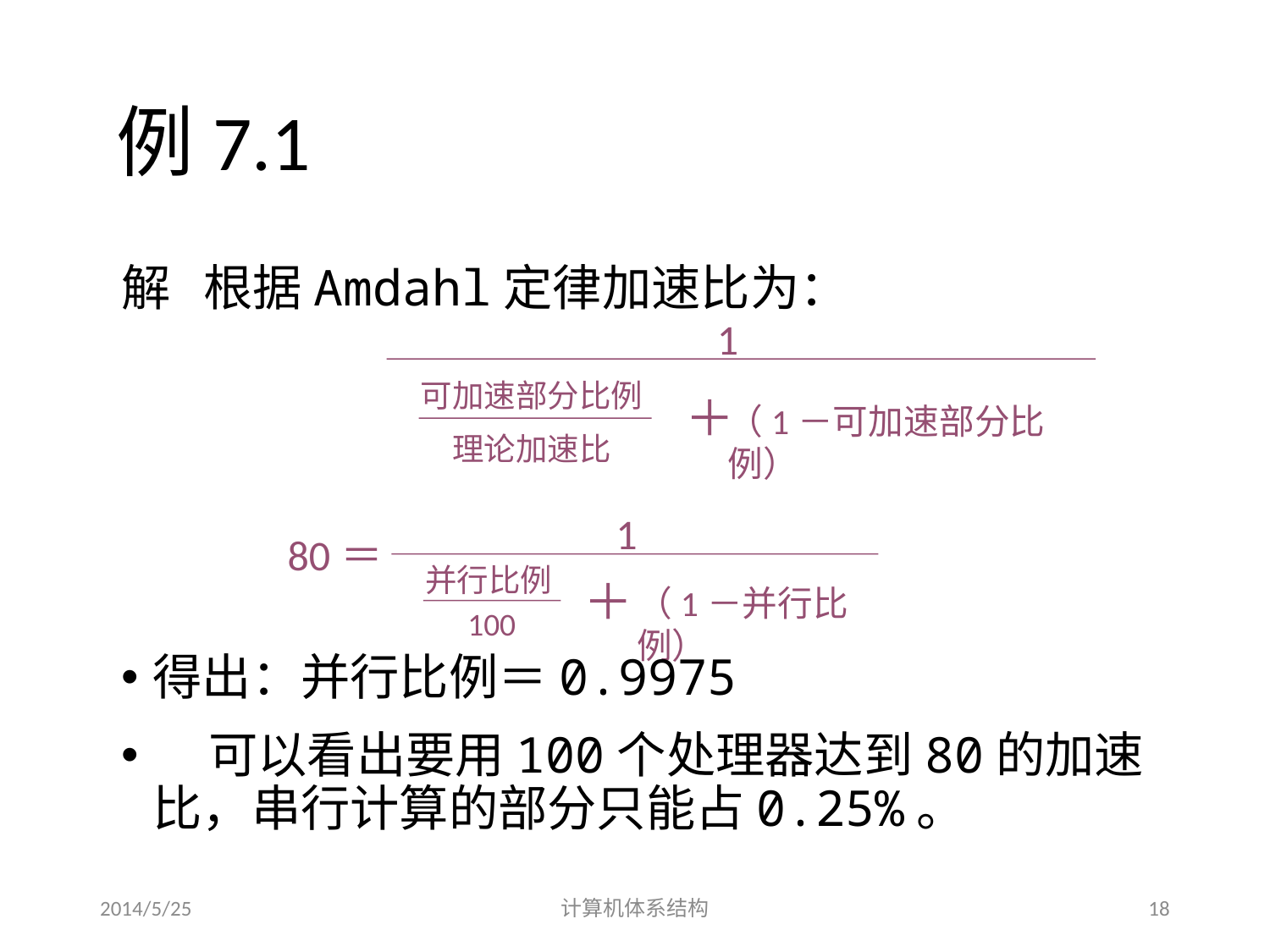

# 例7.1
解   根据Amdahl定律加速比为：

得出：并行比例＝0.9975
    可以看出要用100个处理器达到80的加速比，串行计算的部分只能占0.25%。

1
可加速部分比例
＋
（1－可加速部分比例）

理论加速比

1
80＝

并行比例
＋
（1－并行比例）
100

2014/5/25
计算机体系结构
18